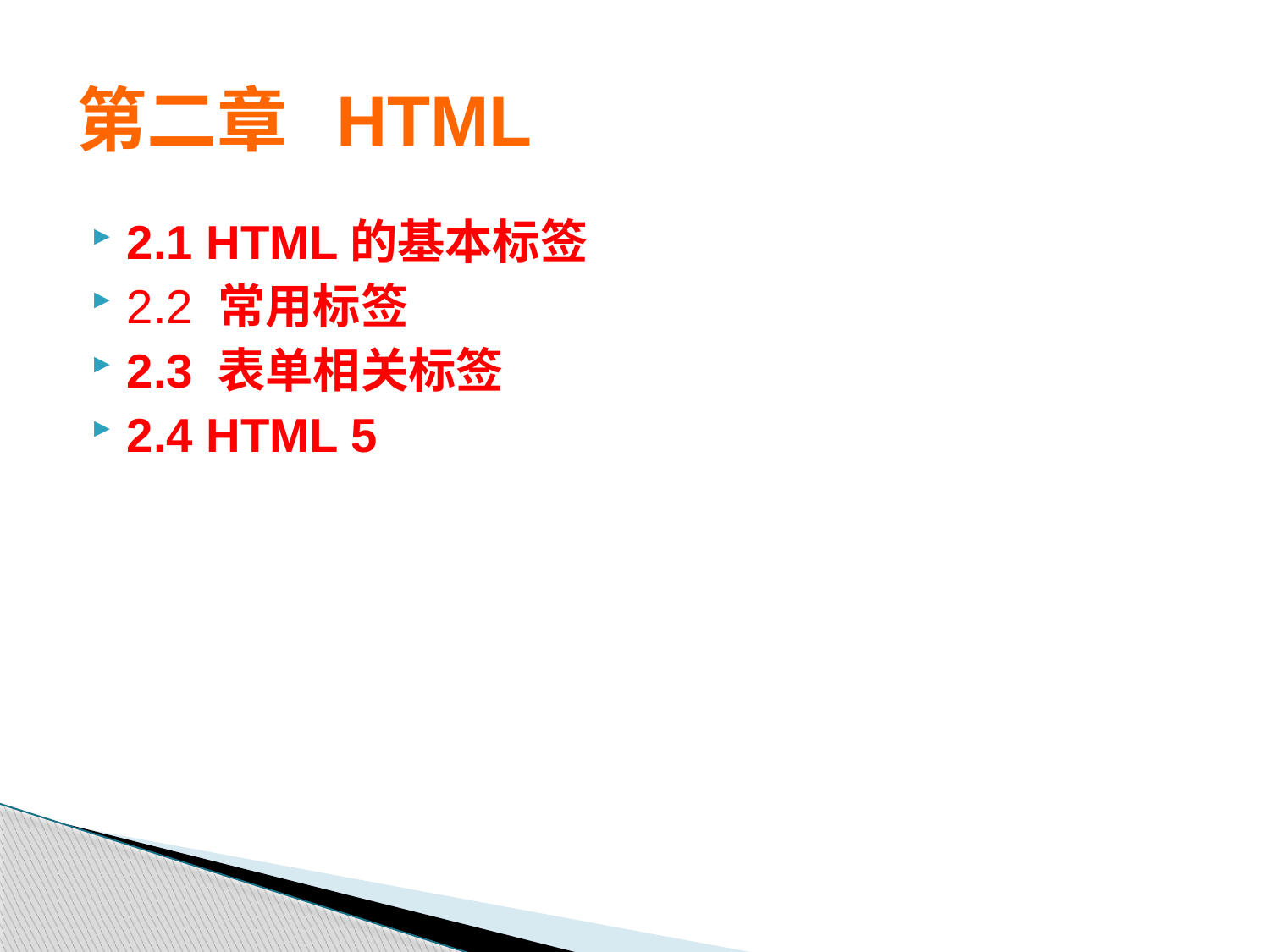

# 第二章  HTML
2.1 HTML的基本标签
2.2 常用标签
2.3 表单相关标签
2.4 HTML 5